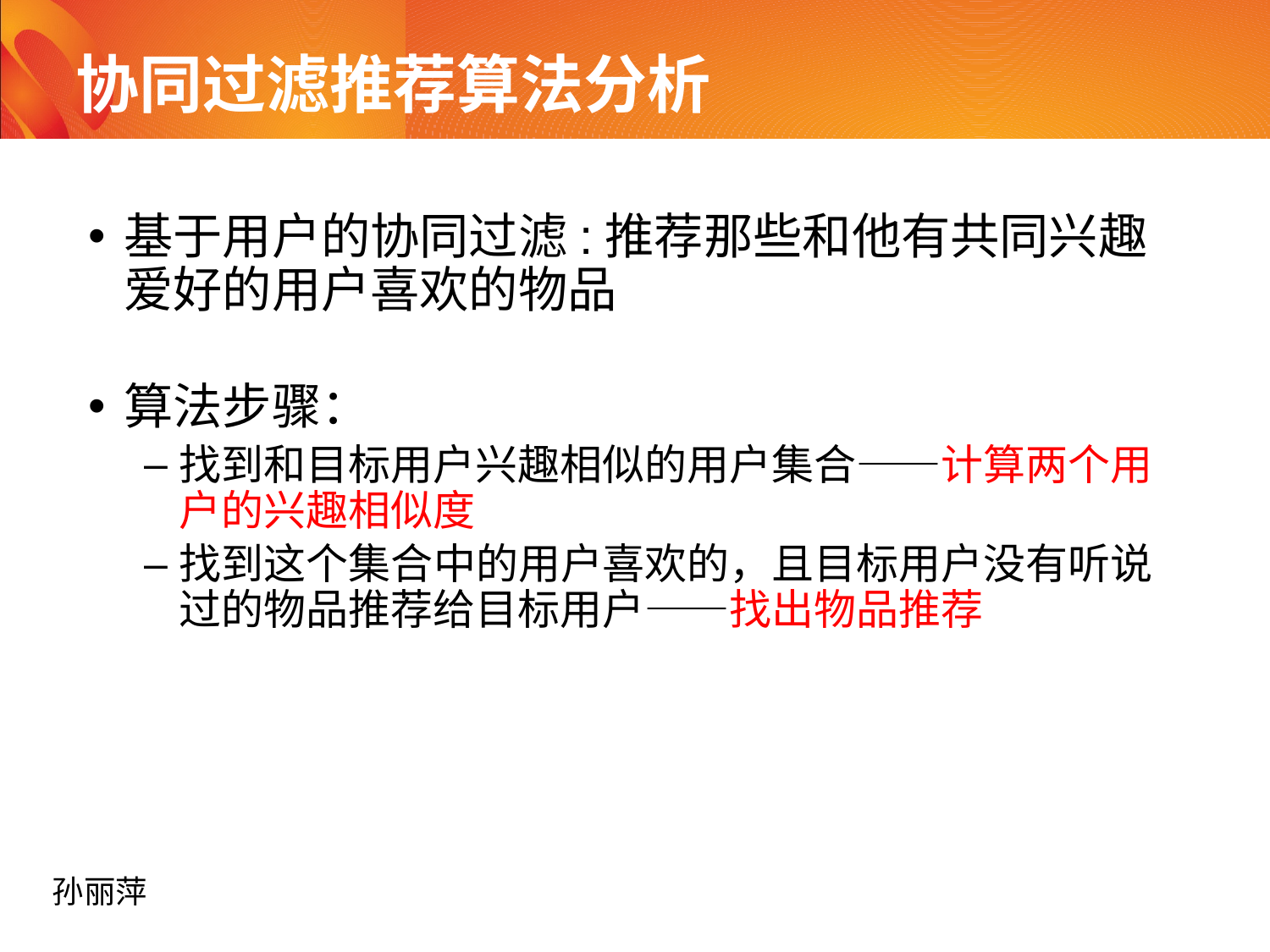

# 协同过滤推荐算法分析
基于用户的协同过滤:推荐那些和他有共同兴趣爱好的用户喜欢的物品

算法步骤：
找到和目标用户兴趣相似的用户集合——计算两个用户的兴趣相似度
找到这个集合中的用户喜欢的，且目标用户没有听说过的物品推荐给目标用户——找出物品推荐

23